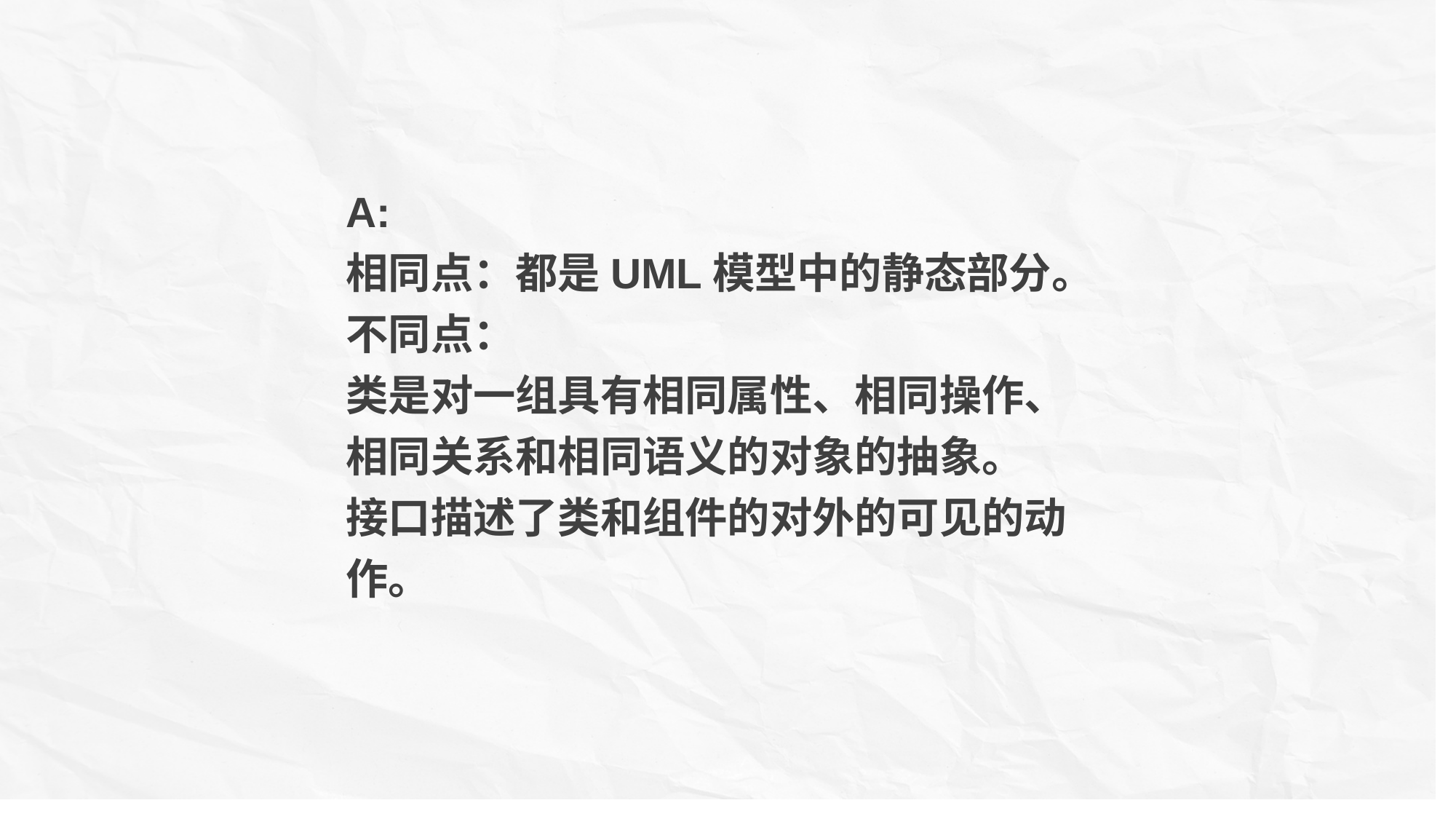

A:
相同点：都是UML模型中的静态部分。
不同点：
类是对一组具有相同属性、相同操作、相同关系和相同语义的对象的抽象。
接口描述了类和组件的对外的可见的动作。